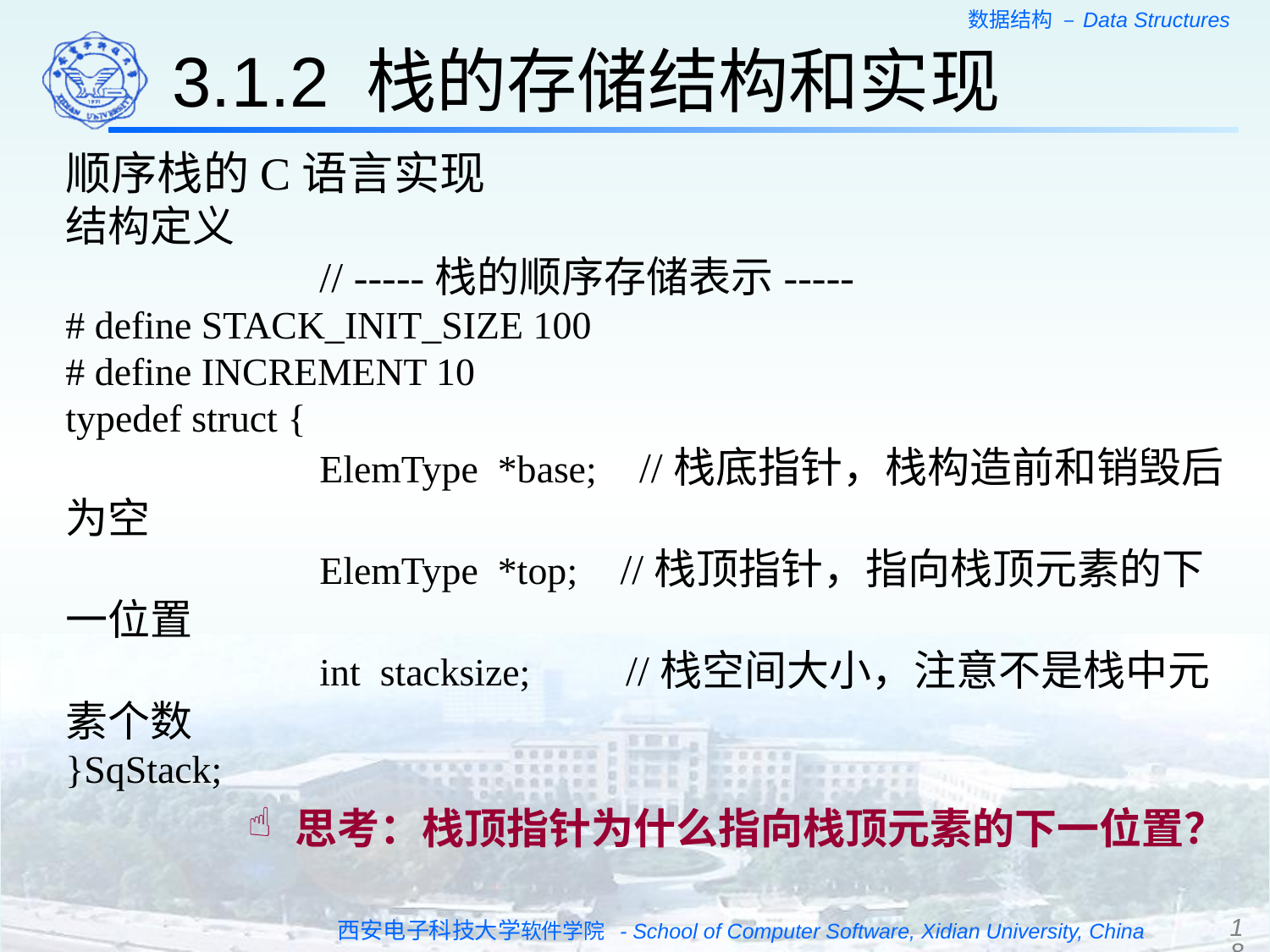

3.1.2 栈的存储结构和实现
顺序栈的C语言实现
结构定义
		// -----栈的顺序存储表示-----
# define STACK_INIT_SIZE 100
# define INCREMENT 10
typedef struct {
		ElemType  *base;    //栈底指针，栈构造前和销毁后为空
		ElemType  *top;    //栈顶指针，指向栈顶元素的下一位置
		int  stacksize;         //栈空间大小，注意不是栈中元素个数
}SqStack;
思考：栈顶指针为什么指向栈顶元素的下一位置？
18